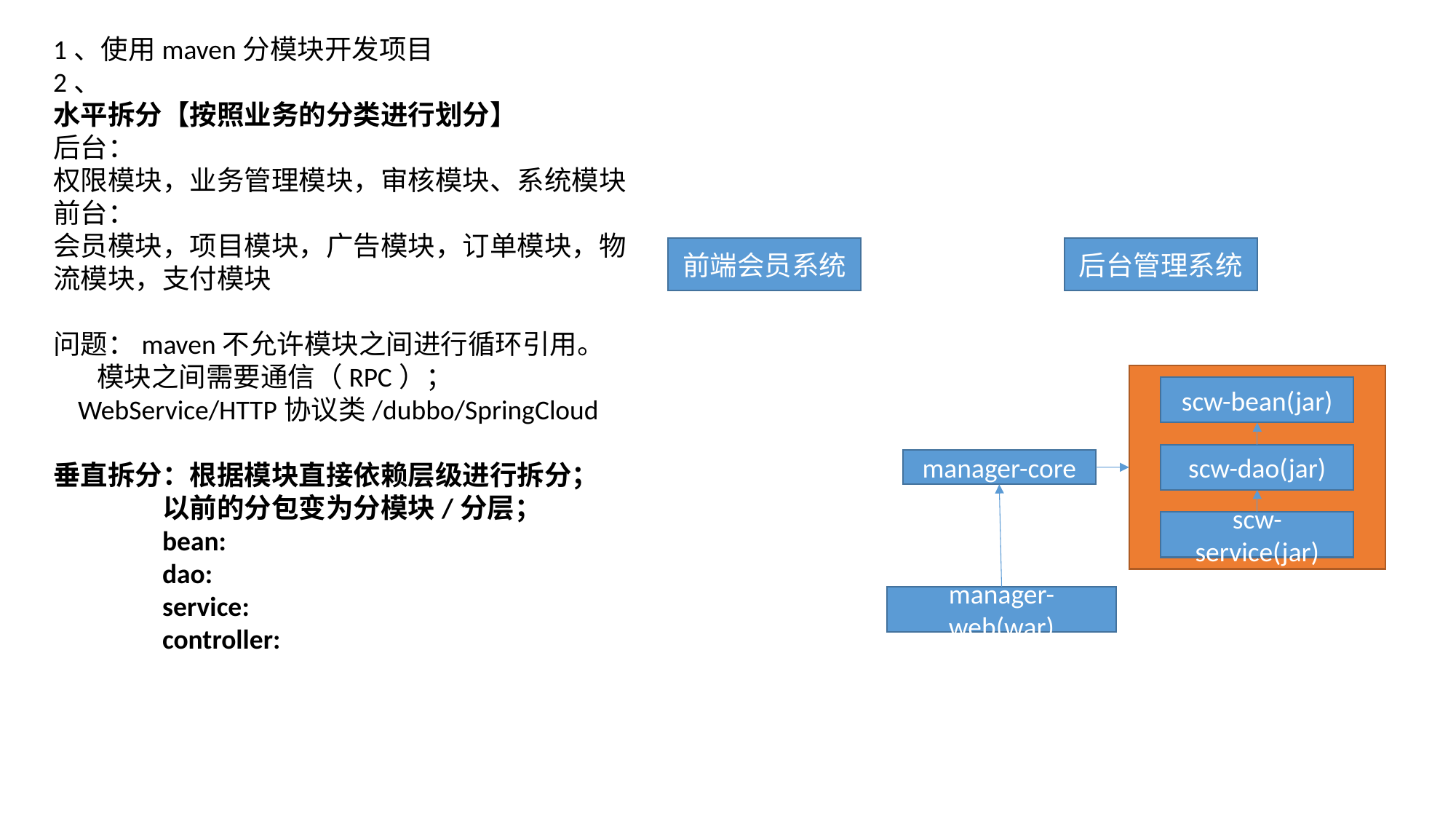

1、使用maven分模块开发项目
2、
水平拆分【按照业务的分类进行划分】
后台：
权限模块，业务管理模块，审核模块、系统模块
前台：
会员模块，项目模块，广告模块，订单模块，物流模块，支付模块

问题：maven不允许模块之间进行循环引用。
      模块之间需要通信（RPC）；
    WebService/HTTP协议类/dubbo/SpringCloud

垂直拆分：根据模块直接依赖层级进行拆分；
	以前的分包变为分模块/分层；
	bean:
	dao:
	service:
	controller:

前端会员系统
后台管理系统

scw-bean(jar)
scw-dao(jar)
manager-core
scw-service(jar)
manager-web(war)